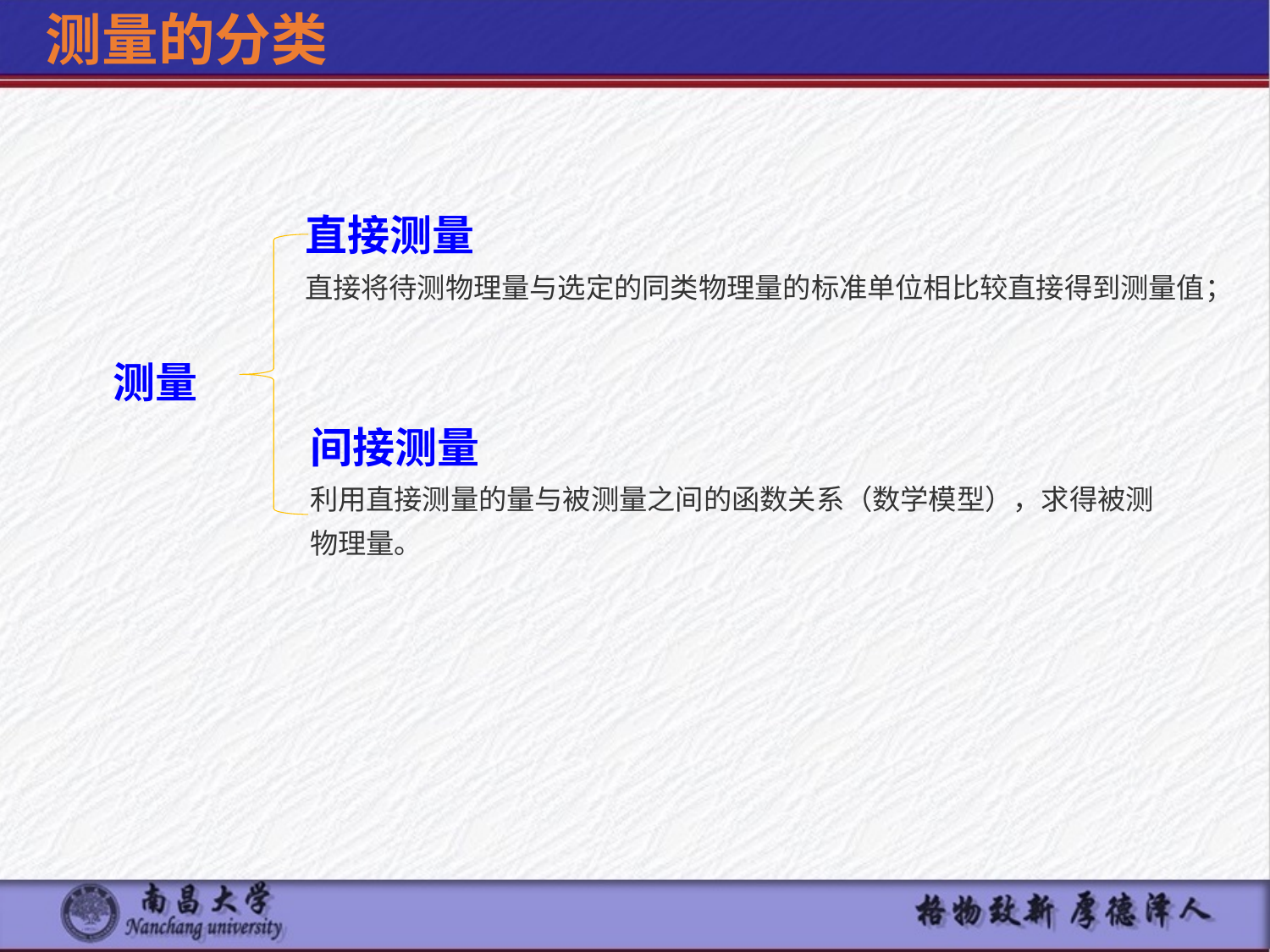

测量的分类
直接测量
直接将待测物理量与选定的同类物理量的标准单位相比较直接得到测量值；

测量
间接测量
利用直接测量的量与被测量之间的函数关系（数学模型），求得被测物理量。